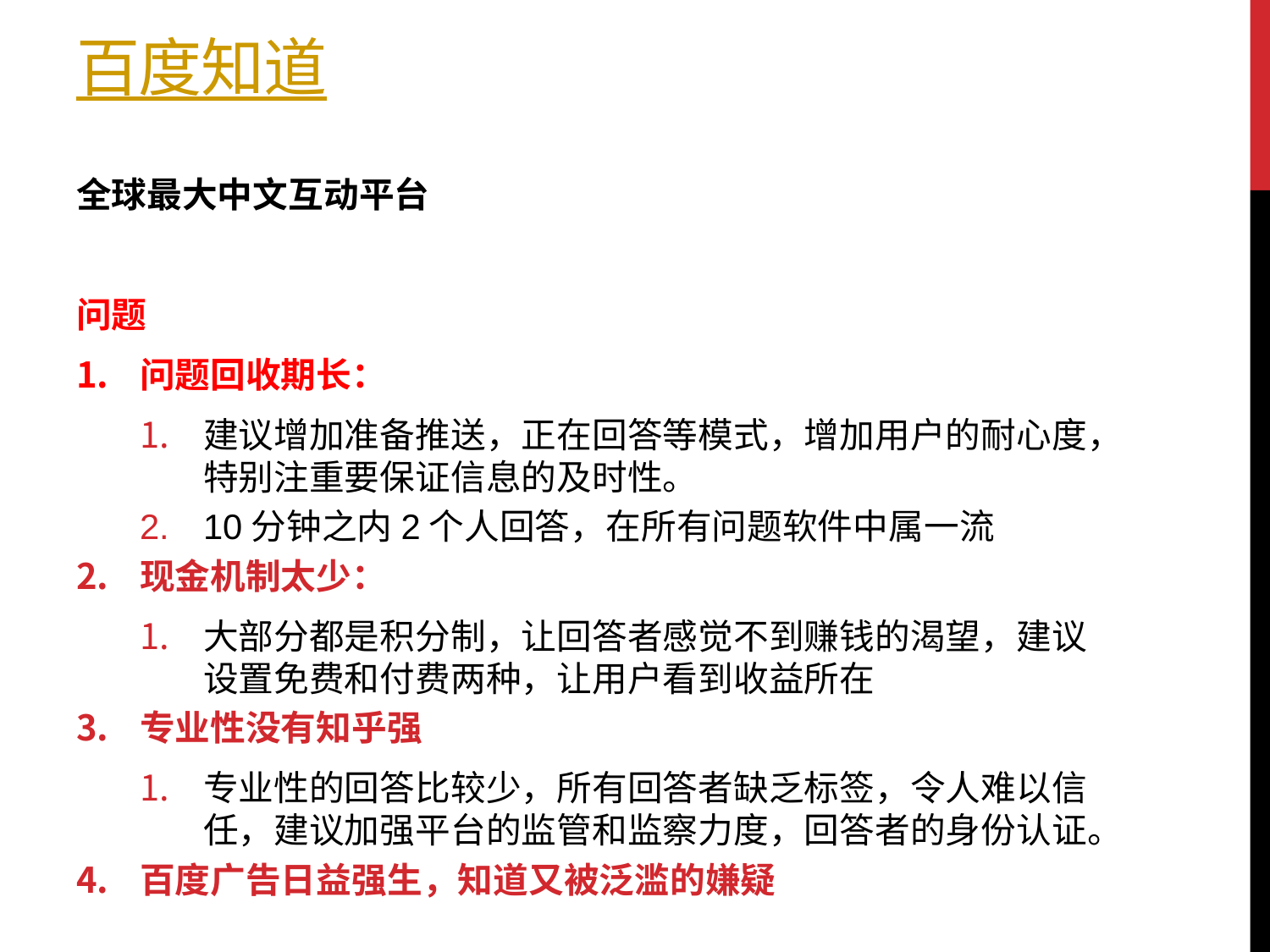

# 百度知道
全球最大中文互动平台

问题
问题回收期长：
建议增加准备推送，正在回答等模式，增加用户的耐心度，特别注重要保证信息的及时性。
10分钟之内2个人回答，在所有问题软件中属一流
现金机制太少：
大部分都是积分制，让回答者感觉不到赚钱的渴望，建议设置免费和付费两种，让用户看到收益所在
专业性没有知乎强
专业性的回答比较少，所有回答者缺乏标签，令人难以信任，建议加强平台的监管和监察力度，回答者的身份认证。
百度广告日益强生，知道又被泛滥的嫌疑